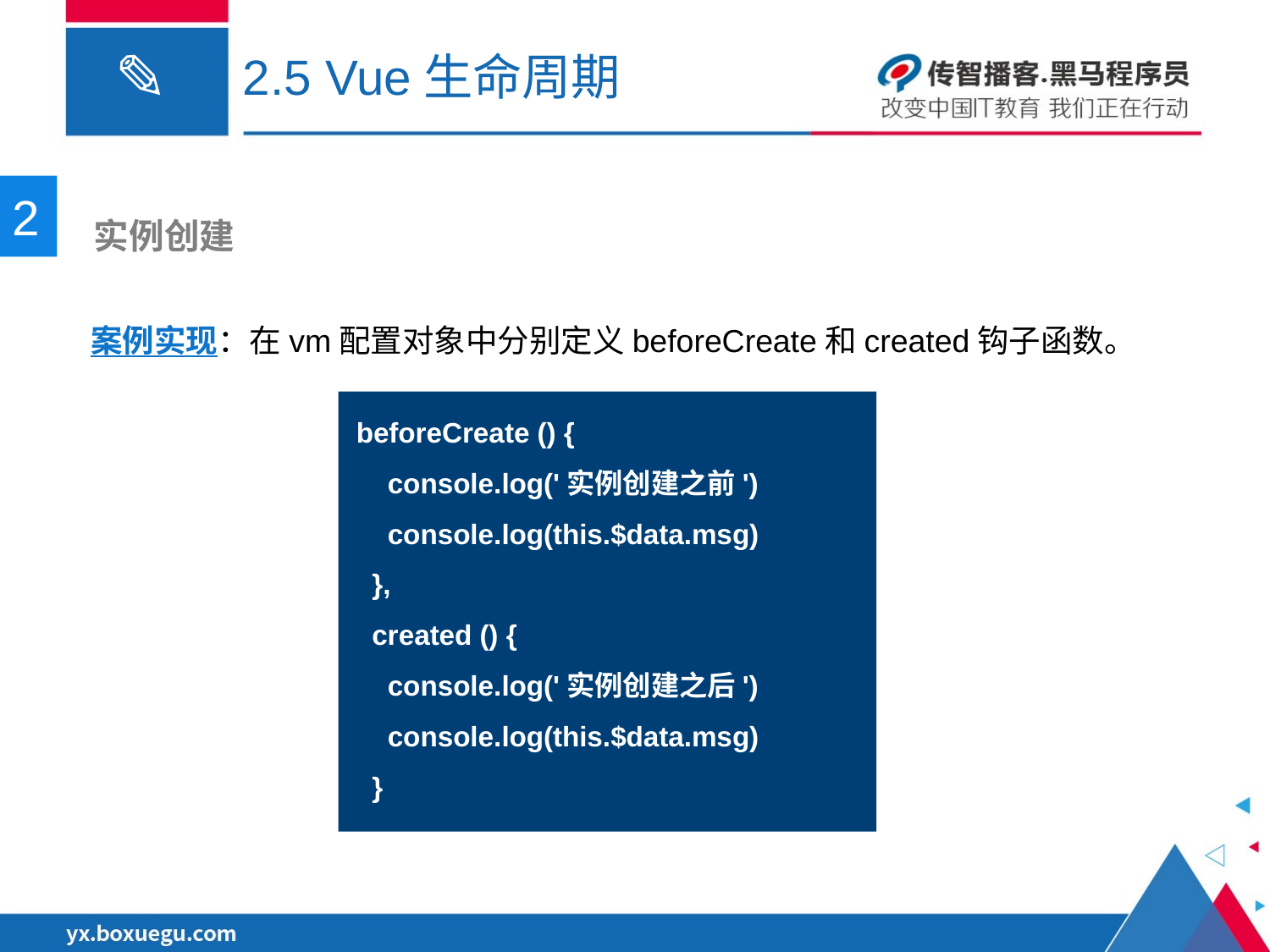

# 2.5 Vue生命周期

2
  实例创建
案例实现：在vm配置对象中分别定义beforeCreate和created钩子函数。

beforeCreate () {
    console.log('实例创建之前')
    console.log(this.$data.msg)
  },
  created () {
    console.log('实例创建之后')
    console.log(this.$data.msg)
  }